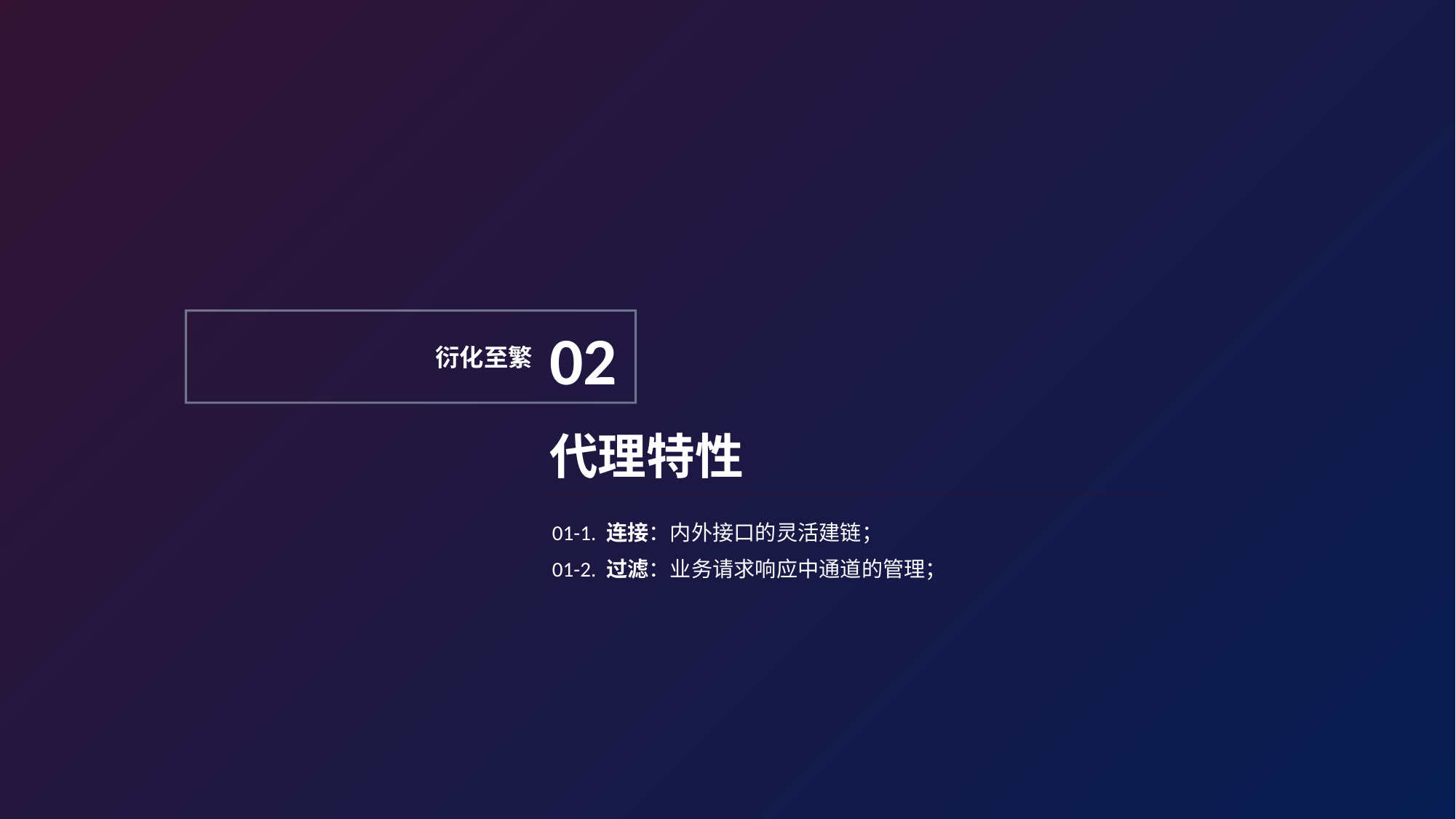

02
衍化至繁
代理特性
01-1. 连接：内外接口的灵活建链；
01-2. 过滤：业务请求响应中通道的管理；